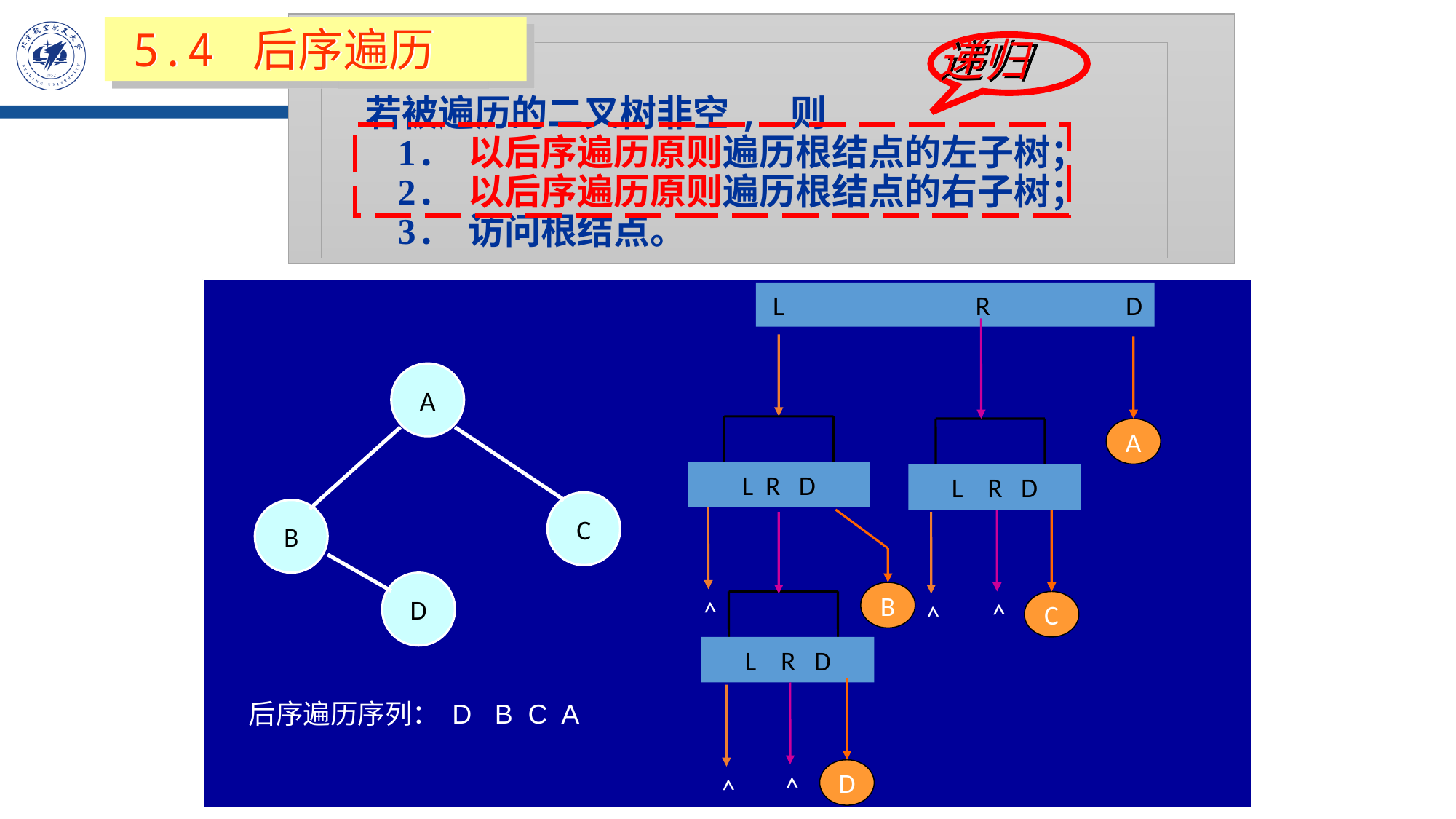

原则

   若被遍历的二叉树非空, 则
   1. 以后序遍历原则遍历根结点的左子树；
   2. 以后序遍历原则遍历根结点的右子树；
   3. 访问根结点。
5.4 后序遍历

递归

 L                               R                      D

L    R   D

L  R   D

A
A

C
B

D

>

B

C

>

L    R   D

>

D

>

>
后序遍历序列： D   B  C  A